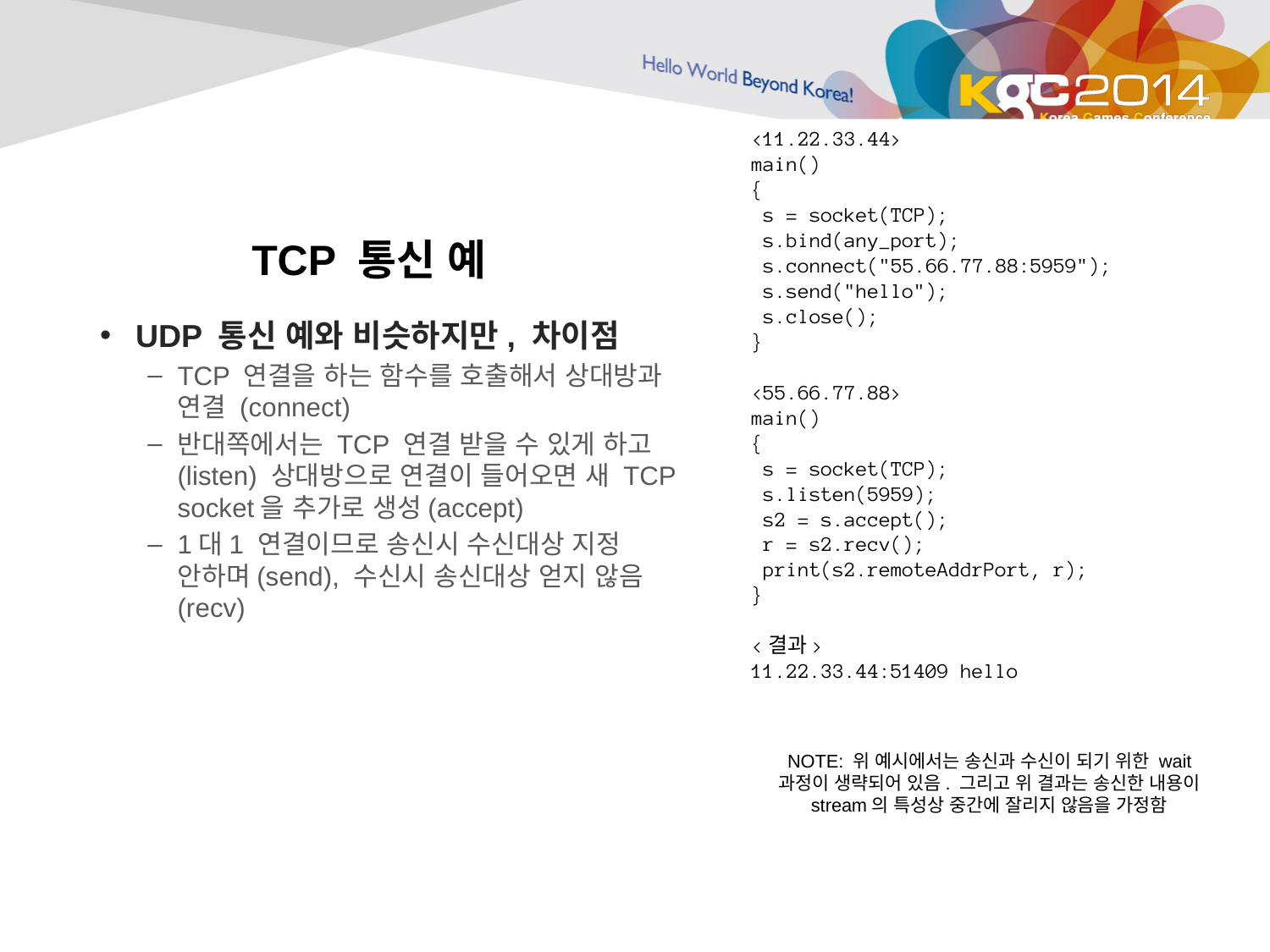

<11.22.33.44>
main()
{
 s = socket(TCP);
 s.bind(any_port);
 s.connect("55.66.77.88:5959");
 s.send("hello");
 s.close();
}

<55.66.77.88>
main()
{
 s = socket(TCP);
 s.listen(5959);
 s2 = s.accept();
 r = s2.recv();
 print(s2.remoteAddrPort, r);
}

<결과>
11.22.33.44:51409 hello
# TCP 통신 예
UDP 통신 예와 비슷하지만, 차이점
TCP 연결을 하는 함수를 호출해서 상대방과 연결 (connect)
반대쪽에서는 TCP 연결 받을 수 있게 하고 (listen) 상대방으로 연결이 들어오면 새 TCP socket을 추가로 생성(accept)
1대1 연결이므로 송신시 수신대상 지정 안하며(send), 수신시 송신대상 얻지 않음(recv)

NOTE: 위 예시에서는 송신과 수신이 되기 위한 wait 과정이 생략되어 있음. 그리고 위 결과는 송신한 내용이 stream의 특성상 중간에 잘리지 않음을 가정함